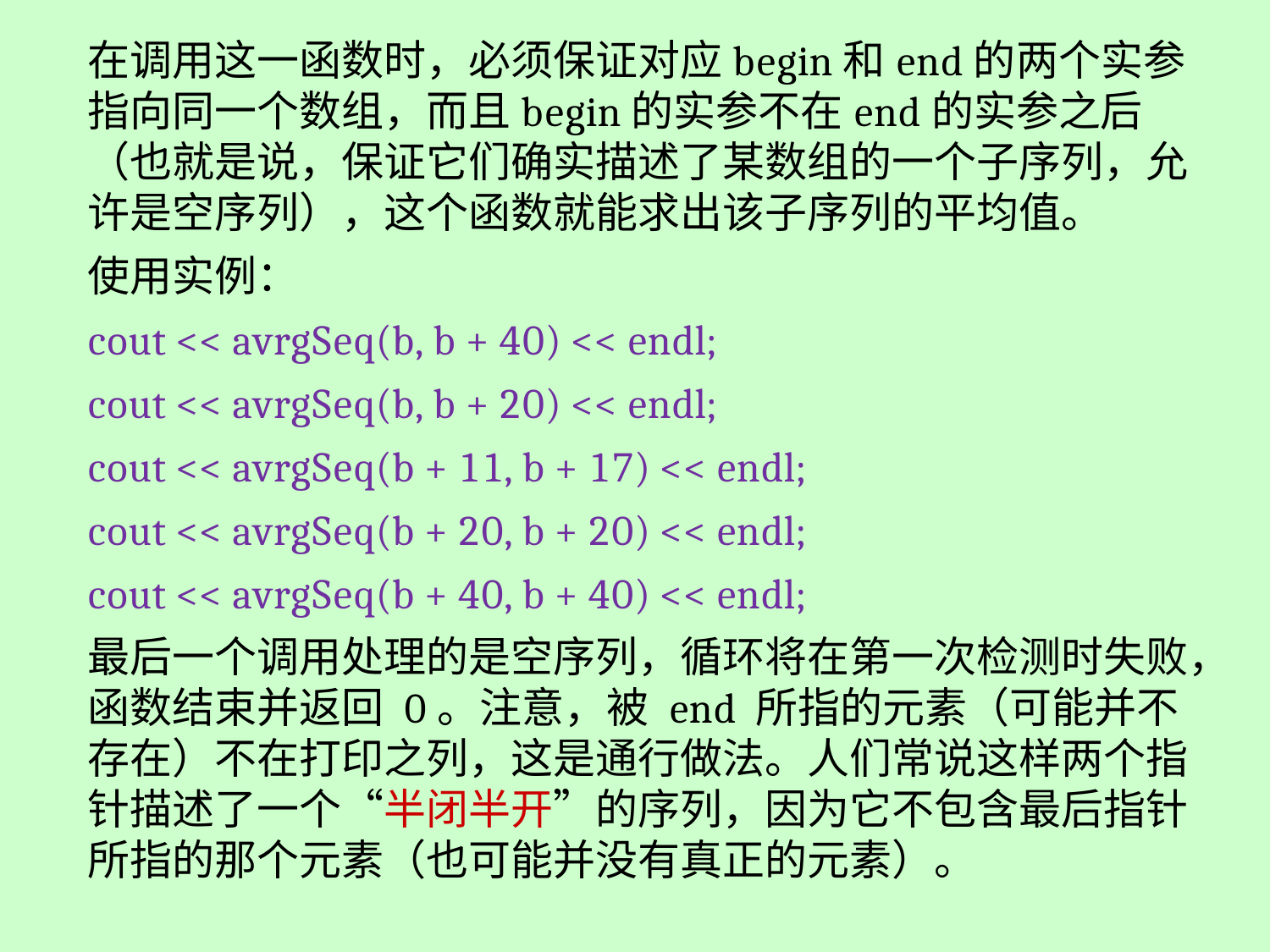

在调用这一函数时，必须保证对应begin和end的两个实参指向同一个数组，而且begin的实参不在end的实参之后（也就是说，保证它们确实描述了某数组的一个子序列，允许是空序列），这个函数就能求出该子序列的平均值。
使用实例：
cout << avrgSeq(b, b + 40) << endl;
cout << avrgSeq(b, b + 20) << endl;
cout << avrgSeq(b + 11, b + 17) << endl;
cout << avrgSeq(b + 20, b + 20) << endl;
cout << avrgSeq(b + 40, b + 40) << endl;
最后一个调用处理的是空序列，循环将在第一次检测时失败，函数结束并返回 0。注意，被 end 所指的元素（可能并不存在）不在打印之列，这是通行做法。人们常说这样两个指针描述了一个“半闭半开”的序列，因为它不包含最后指针所指的那个元素（也可能并没有真正的元素）。
57